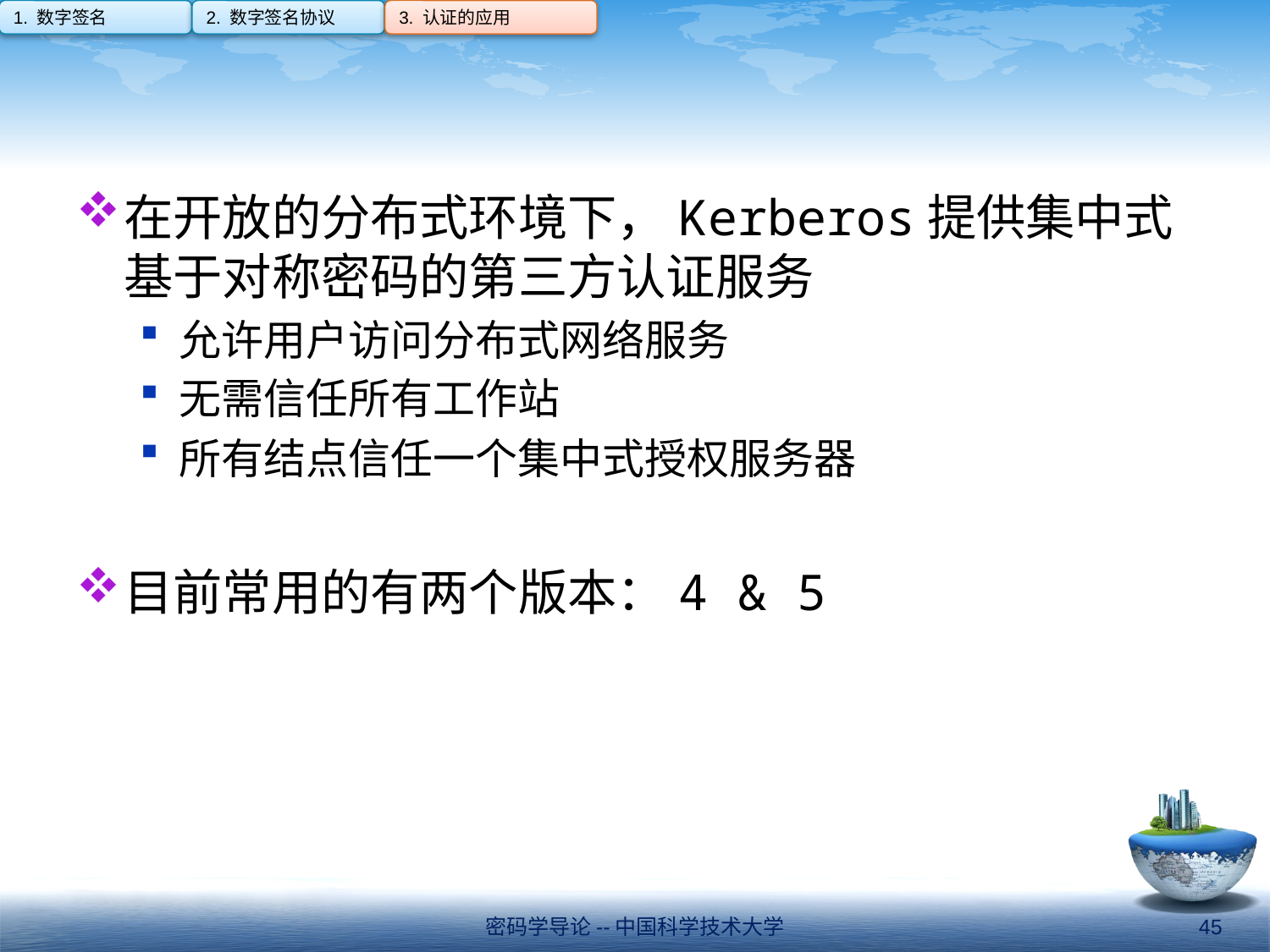

1. 数字签名
2. 数字签名协议
3. 认证的应用
#
在开放的分布式环境下，Kerberos提供集中式基于对称密码的第三方认证服务
允许用户访问分布式网络服务
无需信任所有工作站
所有结点信任一个集中式授权服务器

目前常用的有两个版本：4 & 5

密码学导论--中国科学技术大学
45